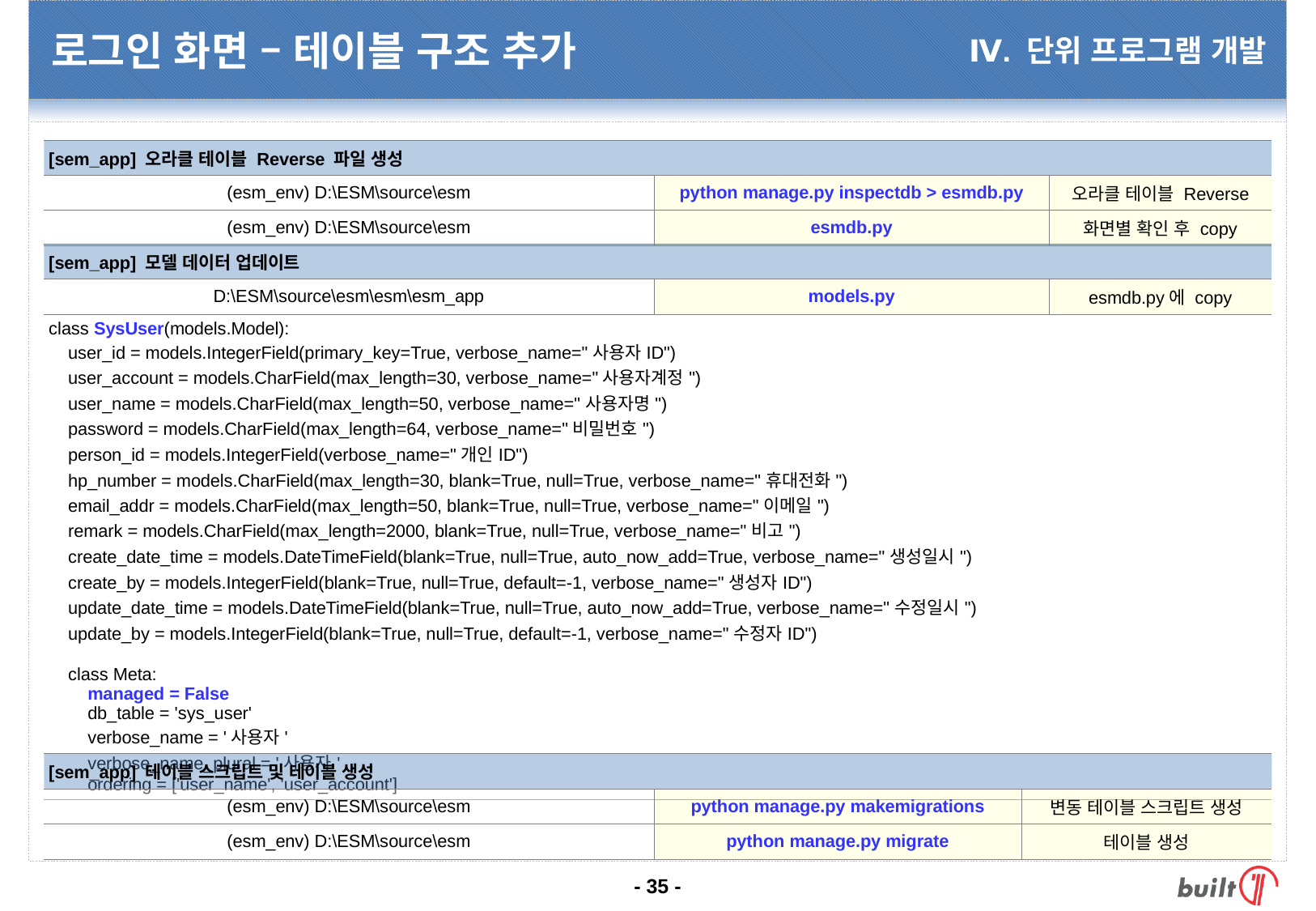

# 로그인 화면 – 테이블 구조 추가
Ⅳ. 단위 프로그램 개발
| [sem\_app] 오라클 테이블 Reverse 파일 생성 |  |  |
| --- | --- | --- |
| (esm\_env) D:\ESM\source\esm | python manage.py inspectdb > esmdb.py | 오라클 테이블 Reverse |
| (esm\_env) D:\ESM\source\esm | esmdb.py | 화면별 확인 후 copy |
| [sem\_app] 모델 데이터 업데이트 |  |  |
| --- | --- | --- |
| D:\ESM\source\esm\esm\esm\_app | models.py | esmdb.py에 copy |
| class SysUser(models.Model): user\_id = models.IntegerField(primary\_key=True, verbose\_name="사용자ID") user\_account = models.CharField(max\_length=30, verbose\_name="사용자계정") user\_name = models.CharField(max\_length=50, verbose\_name="사용자명") password = models.CharField(max\_length=64, verbose\_name="비밀번호") person\_id = models.IntegerField(verbose\_name="개인ID") hp\_number = models.CharField(max\_length=30, blank=True, null=True, verbose\_name="휴대전화") email\_addr = models.CharField(max\_length=50, blank=True, null=True, verbose\_name="이메일") remark = models.CharField(max\_length=2000, blank=True, null=True, verbose\_name="비고") create\_date\_time = models.DateTimeField(blank=True, null=True, auto\_now\_add=True, verbose\_name="생성일시") create\_by = models.IntegerField(blank=True, null=True, default=-1, verbose\_name="생성자ID") update\_date\_time = models.DateTimeField(blank=True, null=True, auto\_now\_add=True, verbose\_name="수정일시") update\_by = models.IntegerField(blank=True, null=True, default=-1, verbose\_name="수정자ID") class Meta: managed = False db\_table = 'sys\_user' verbose\_name = '사용자' verbose\_name\_plural = '사용자' ordering = ['user\_name', 'user\_account'] |  |  |
| [sem\_app] 테이블 스크립트 및 테이블 생성 |  |  |
| --- | --- | --- |
| (esm\_env) D:\ESM\source\esm | python manage.py makemigrations | 변동 테이블 스크립트 생성 |
| (esm\_env) D:\ESM\source\esm | python manage.py migrate | 테이블 생성 |